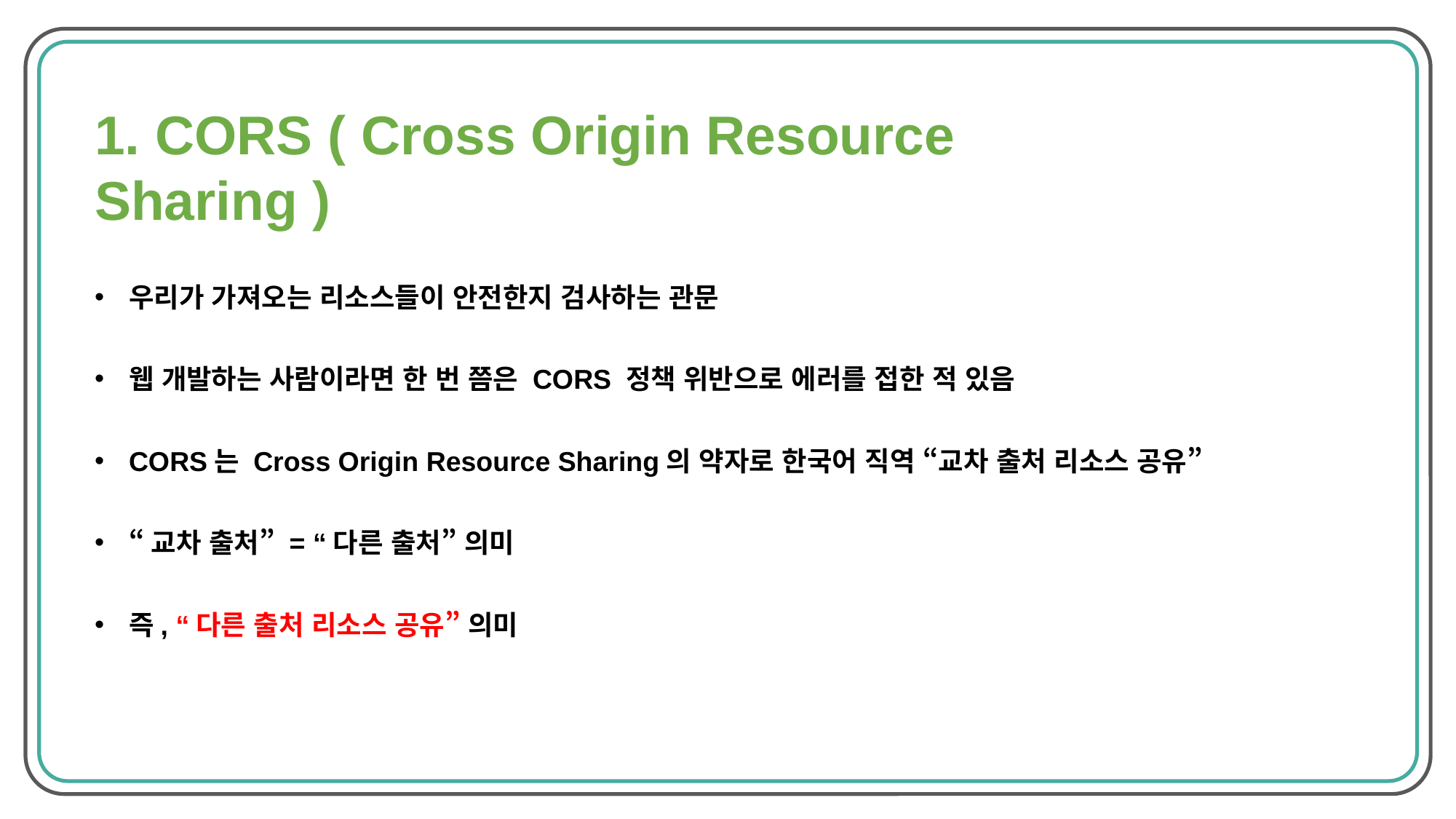

1. CORS ( Cross Origin Resource Sharing )
우리가 가져오는 리소스들이 안전한지 검사하는 관문
웹 개발하는 사람이라면 한 번 쯤은 CORS 정책 위반으로 에러를 접한 적 있음
CORS는 Cross Origin Resource Sharing의 약자로 한국어 직역 “교차 출처 리소스 공유”
“교차 출처” = “다른 출처” 의미
즉, “다른 출처 리소스 공유” 의미